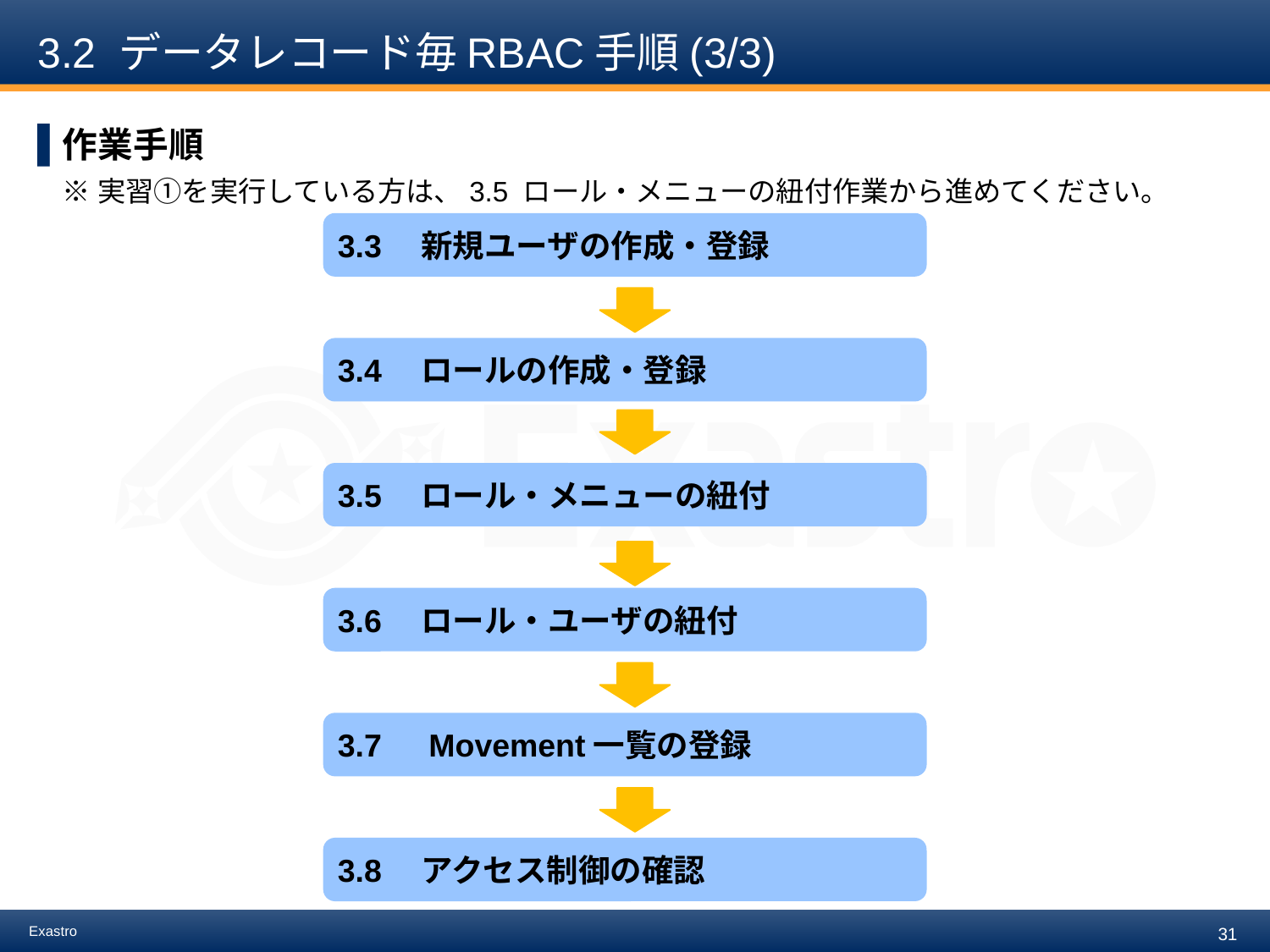

# 3.2 データレコード毎RBAC手順(3/3)
作業手順
※実習①を実行している方は、3.5 ロール・メニューの紐付作業から進めてください。

3.3　新規ユーザの作成・登録

3.4　ロールの作成・登録

3.5　ロール・メニューの紐付

3.6　ロール・ユーザの紐付
3.7　Movement一覧の登録

3.8　アクセス制御の確認